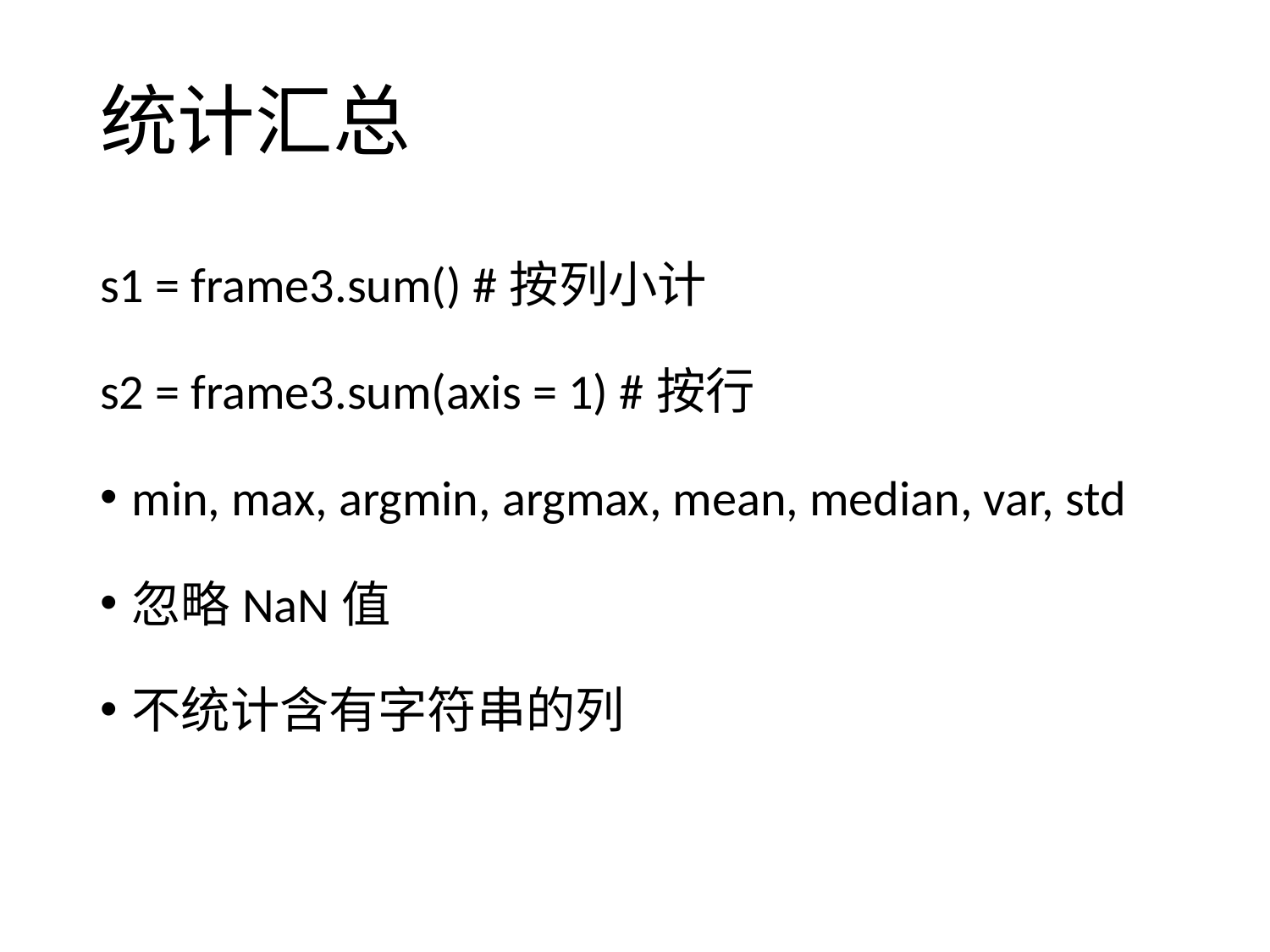

# 统计汇总
s1 = frame3.sum() #按列小计
s2 = frame3.sum(axis = 1) #按行
min, max, argmin, argmax, mean, median, var, std
忽略NaN值
不统计含有字符串的列